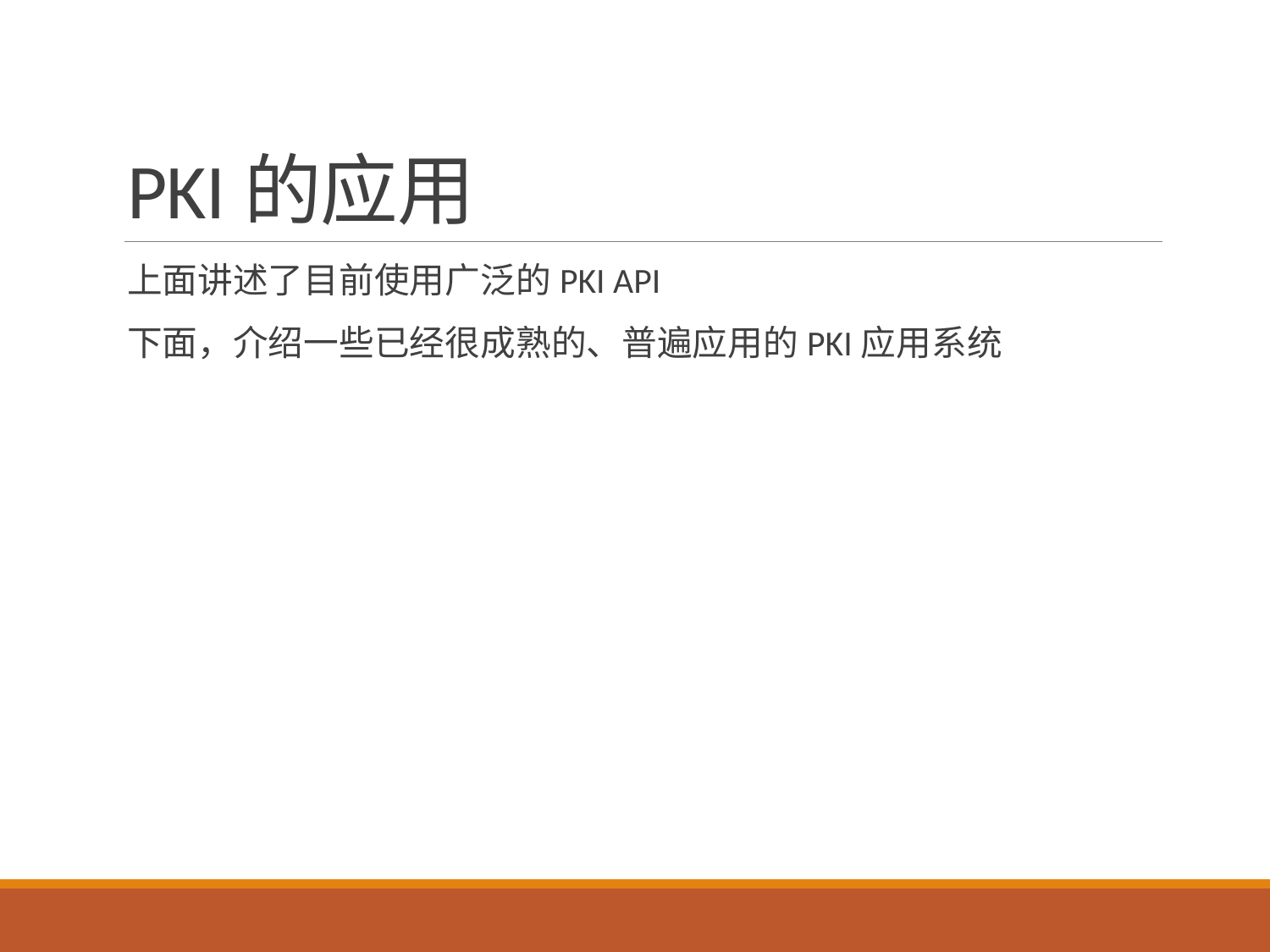

# PKI的应用
上面讲述了目前使用广泛的PKI API
下面，介绍一些已经很成熟的、普遍应用的PKI应用系统
69